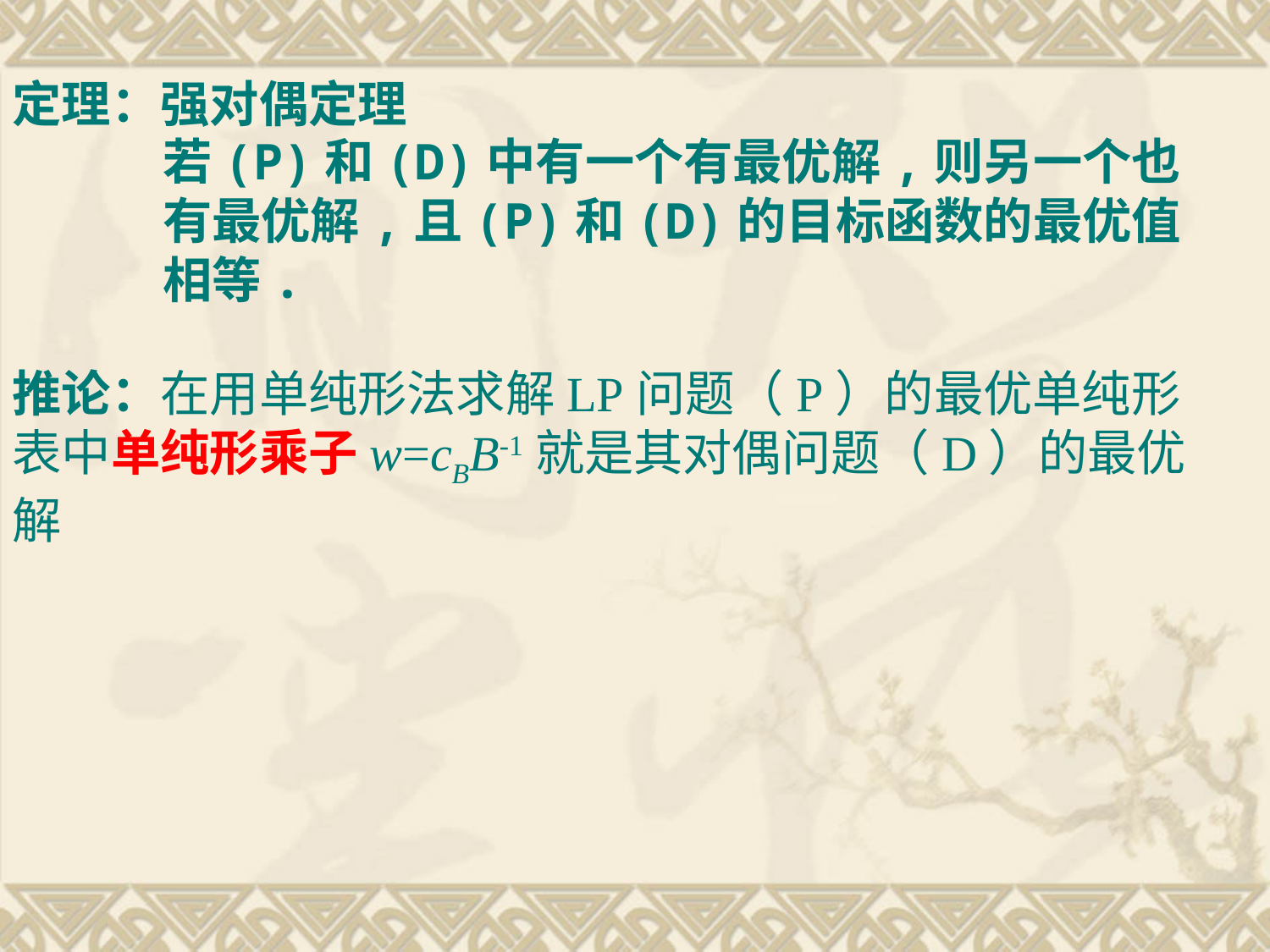

定理：强对偶定理
若(P)和(D)中有一个有最优解,则另一个也有最优解,且(P)和(D)的目标函数的最优值相等.
推论：在用单纯形法求解LP问题（P）的最优单纯形表中单纯形乘子w=cBB-1就是其对偶问题（D）的最优解